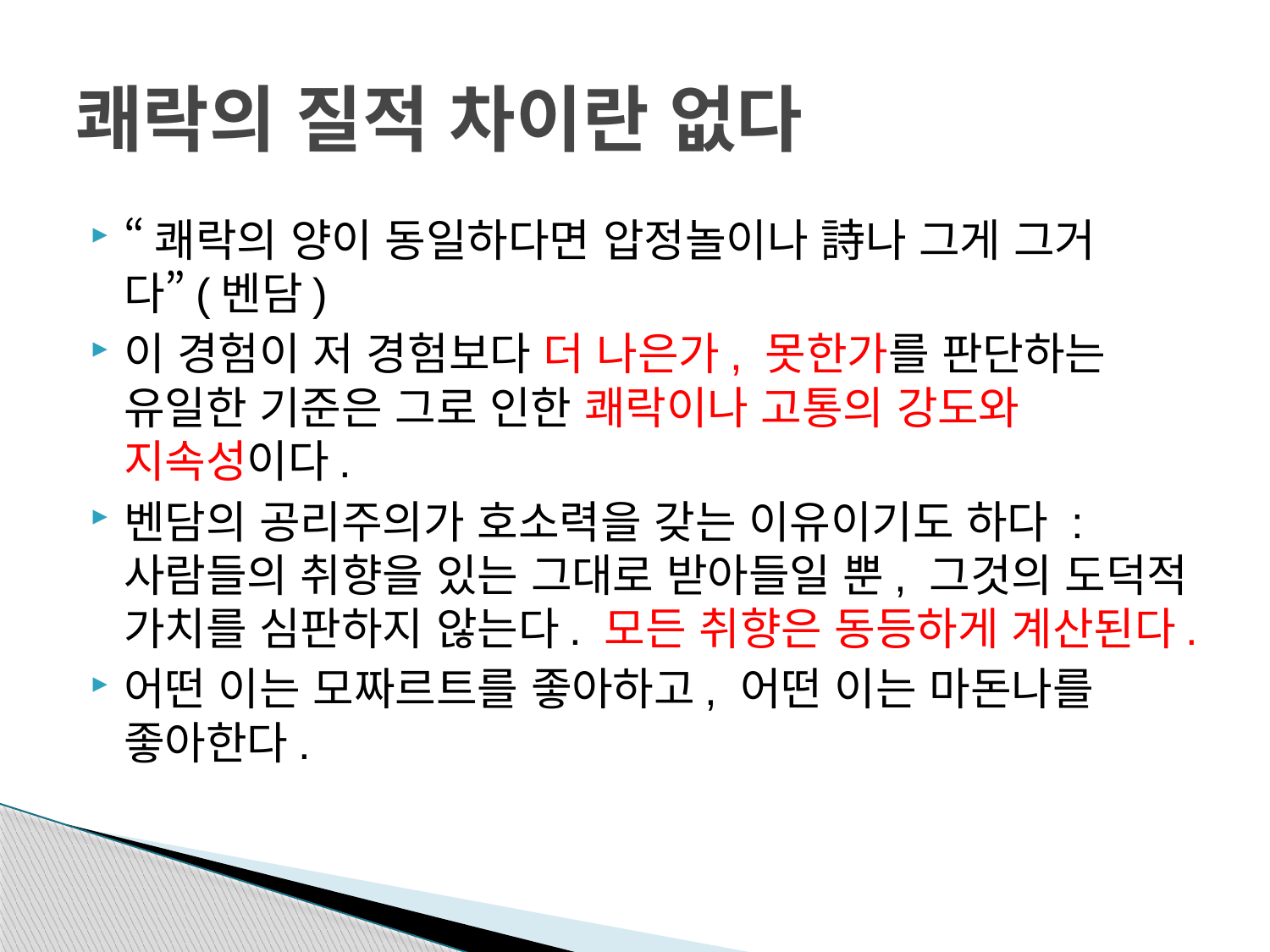

# 쾌락의 질적 차이란 없다
“쾌락의 양이 동일하다면 압정놀이나 詩나 그게 그거다”(벤담)
이 경험이 저 경험보다 더 나은가, 못한가를 판단하는 유일한 기준은 그로 인한 쾌락이나 고통의 강도와 지속성이다.
벤담의 공리주의가 호소력을 갖는 이유이기도 하다 : 사람들의 취향을 있는 그대로 받아들일 뿐, 그것의 도덕적 가치를 심판하지 않는다. 모든 취향은 동등하게 계산된다.
어떤 이는 모짜르트를 좋아하고, 어떤 이는 마돈나를 좋아한다.